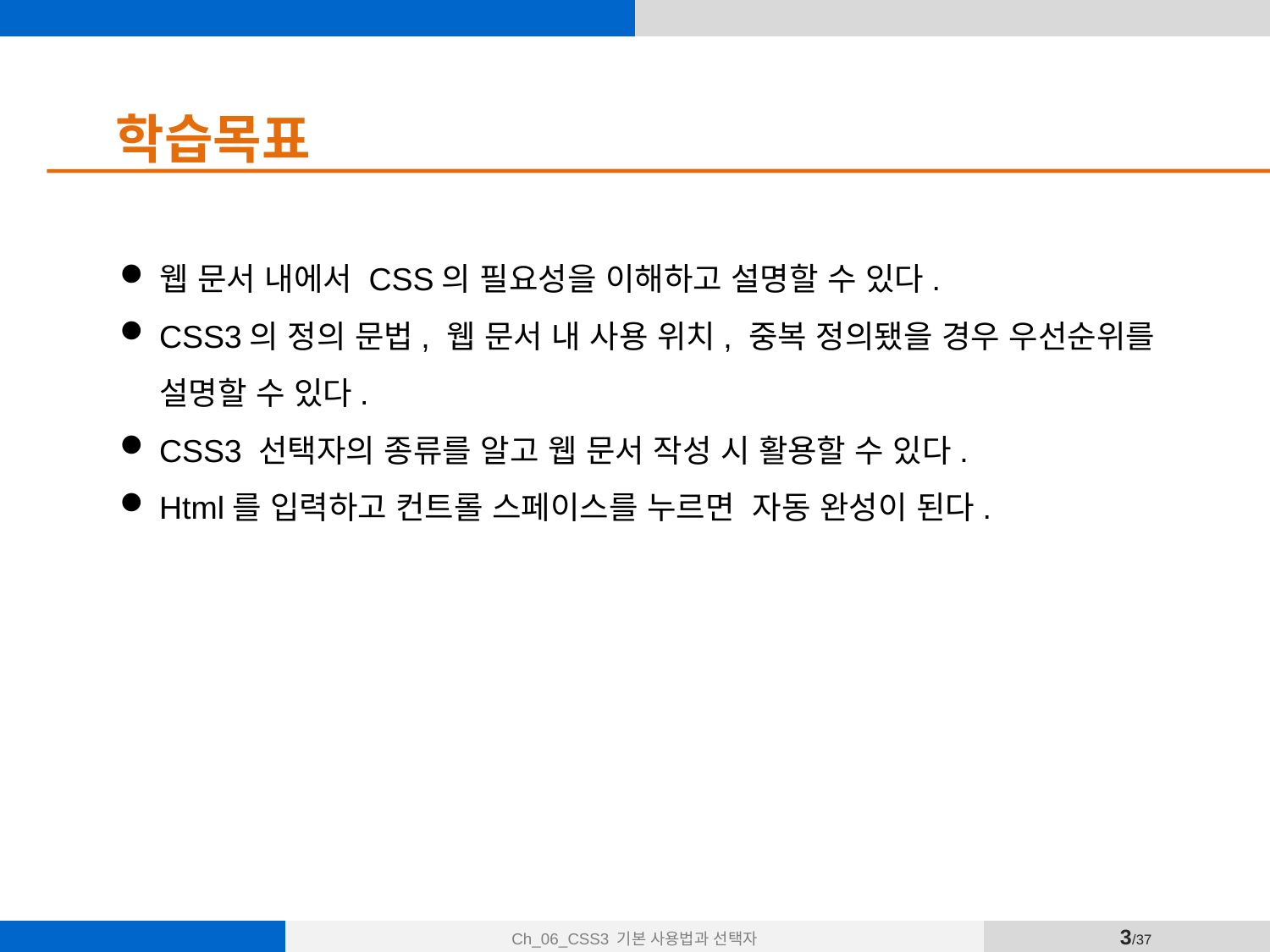

학습목표

웹 문서 내에서 CSS의 필요성을 이해하고 설명할 수 있다.
CSS3의 정의 문법, 웹 문서 내 사용 위치, 중복 정의됐을 경우 우선순위를
설명할 수 있다.
CSS3 선택자의 종류를 알고 웹 문서 작성 시 활용할 수 있다.
Html를 입력하고 컨트롤 스페이스를 누르면  자동 완성이 된다.